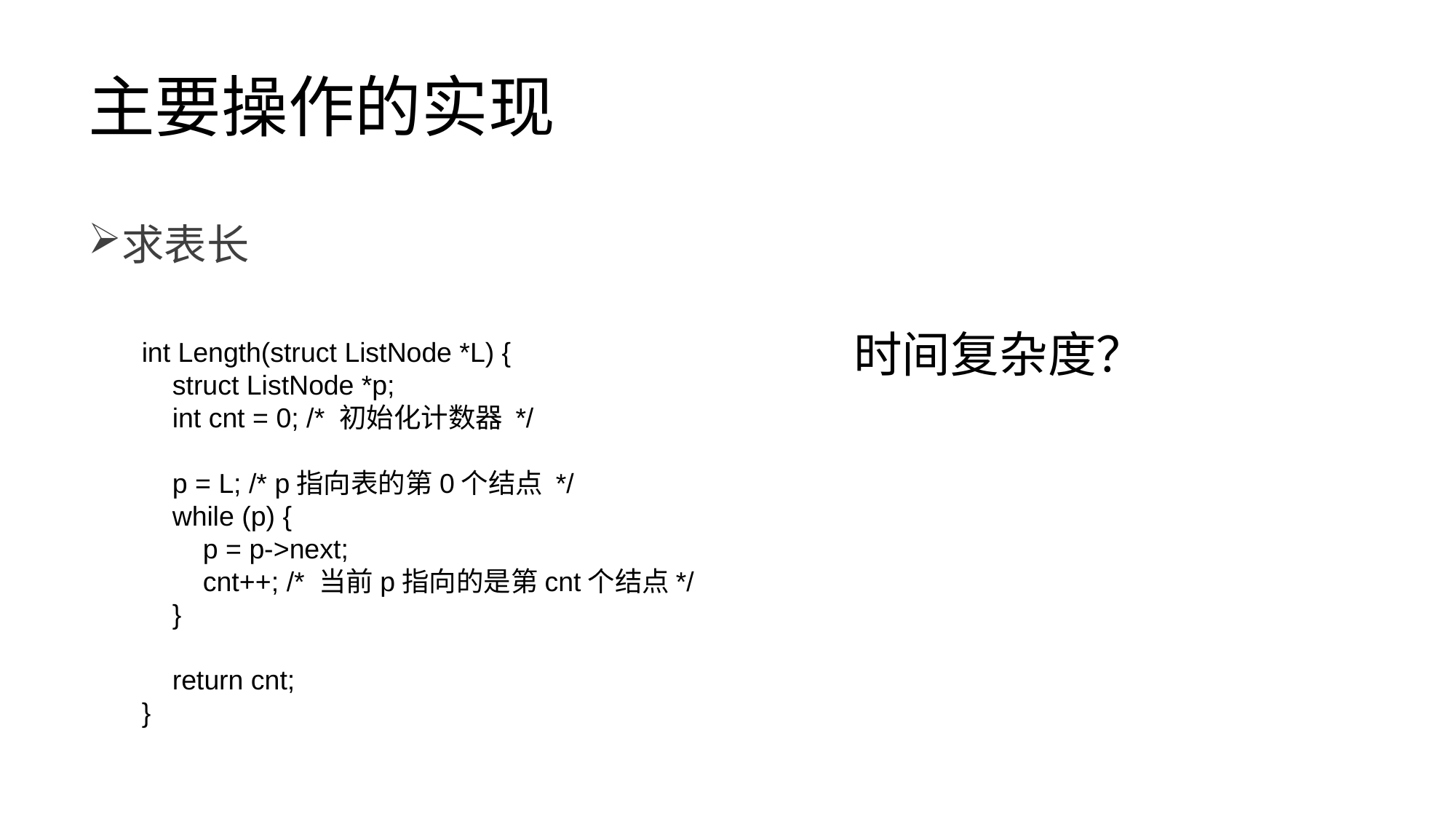

# 主要操作的实现
求表长
时间复杂度？
int Length(struct ListNode *L) {
    struct ListNode *p;
    int cnt = 0; /* 初始化计数器 */

    p = L; /* p指向表的第0个结点 */
    while (p) {
        p = p->next;
        cnt++; /* 当前p指向的是第cnt个结点*/
    }

    return cnt;
}